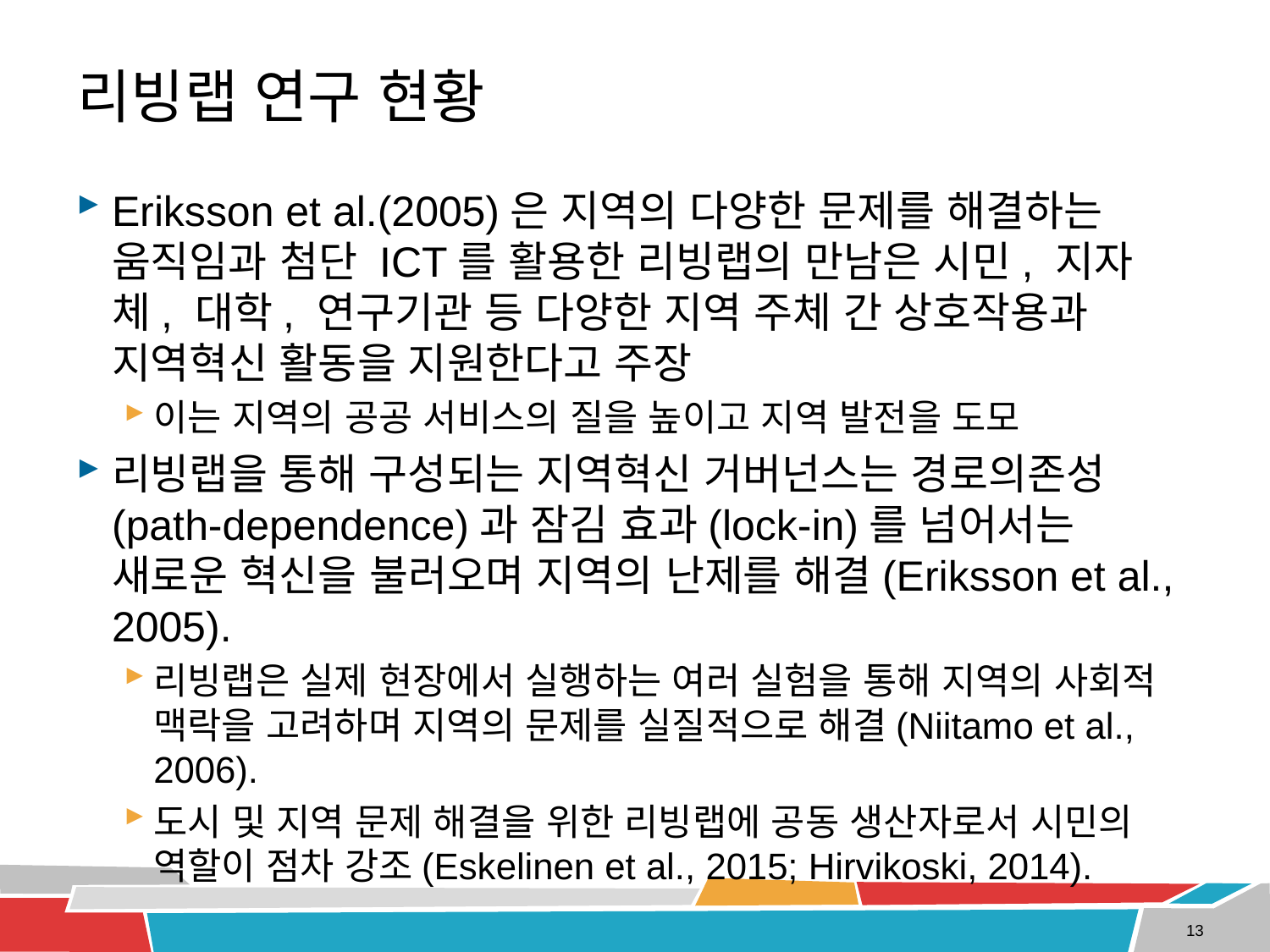

# 리빙랩 연구 현황
Eriksson et al.(2005)은 지역의 다양한 문제를 해결하는 움직임과 첨단 ICT를 활용한 리빙랩의 만남은 시민, 지자체, 대학, 연구기관 등 다양한 지역 주체 간 상호작용과 지역혁신 활동을 지원한다고 주장
이는 지역의 공공 서비스의 질을 높이고 지역 발전을 도모
리빙랩을 통해 구성되는 지역혁신 거버넌스는 경로의존성(path-dependence)과 잠김 효과(lock-in)를 넘어서는 새로운 혁신을 불러오며 지역의 난제를 해결(Eriksson et al., 2005).
리빙랩은 실제 현장에서 실행하는 여러 실험을 통해 지역의 사회적 맥락을 고려하며 지역의 문제를 실질적으로 해결(Niitamo et al., 2006).
도시 및 지역 문제 해결을 위한 리빙랩에 공동 생산자로서 시민의 역할이 점차 강조(Eskelinen et al., 2015; Hirvikoski, 2014).
13